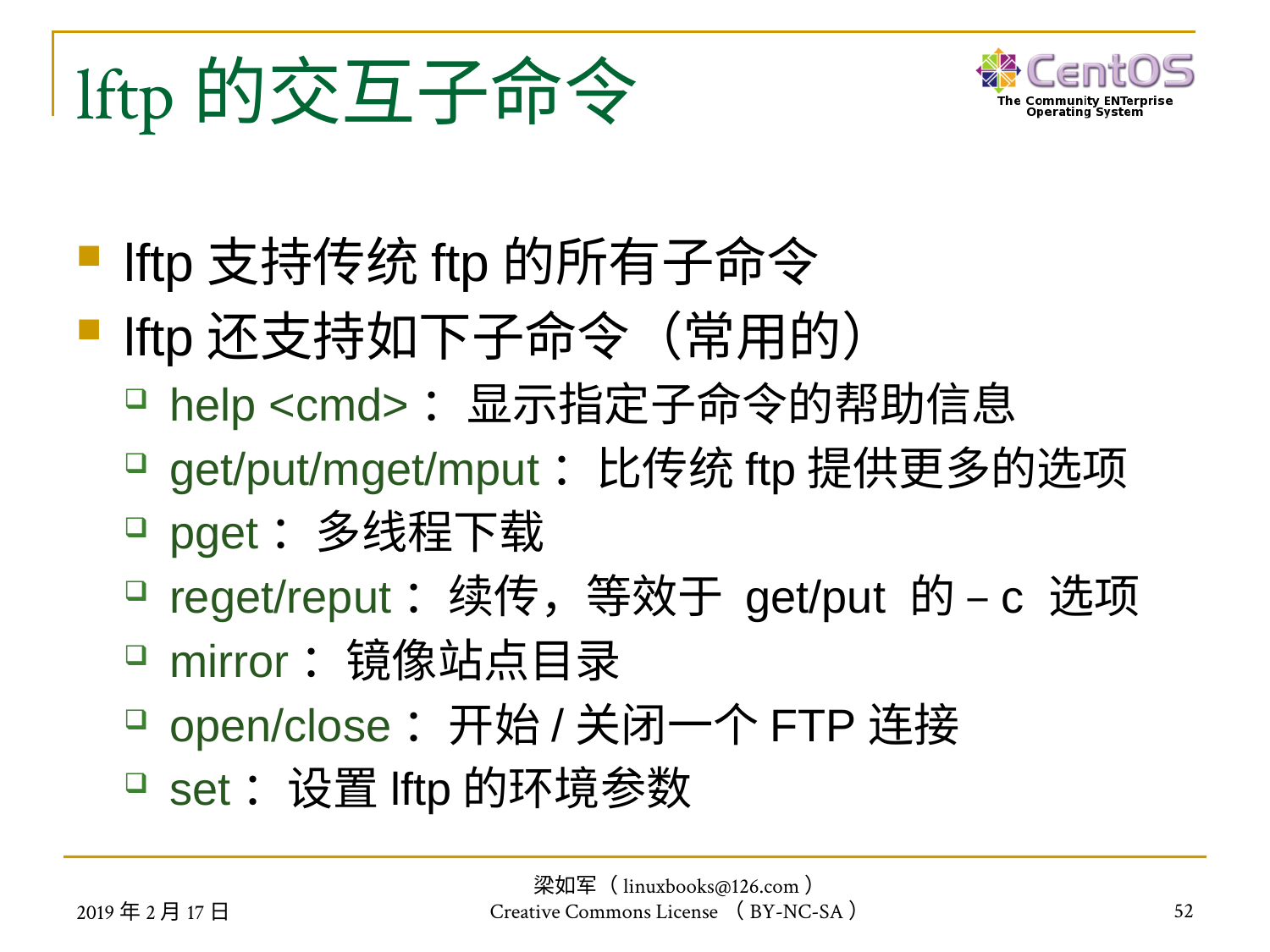

# lftp的交互子命令
lftp支持传统ftp的所有子命令
lftp还支持如下子命令（常用的）
help <cmd>：显示指定子命令的帮助信息
get/put/mget/mput：比传统ftp提供更多的选项
pget：多线程下载
reget/reput：续传，等效于 get/put 的 –c 选项
mirror：镜像站点目录
open/close：开始/关闭一个FTP连接
set：设置lftp的环境参数
梁如军（linuxbooks@126.com）
Creative Commons License（BY-NC-SA）
2019年2月17日
52